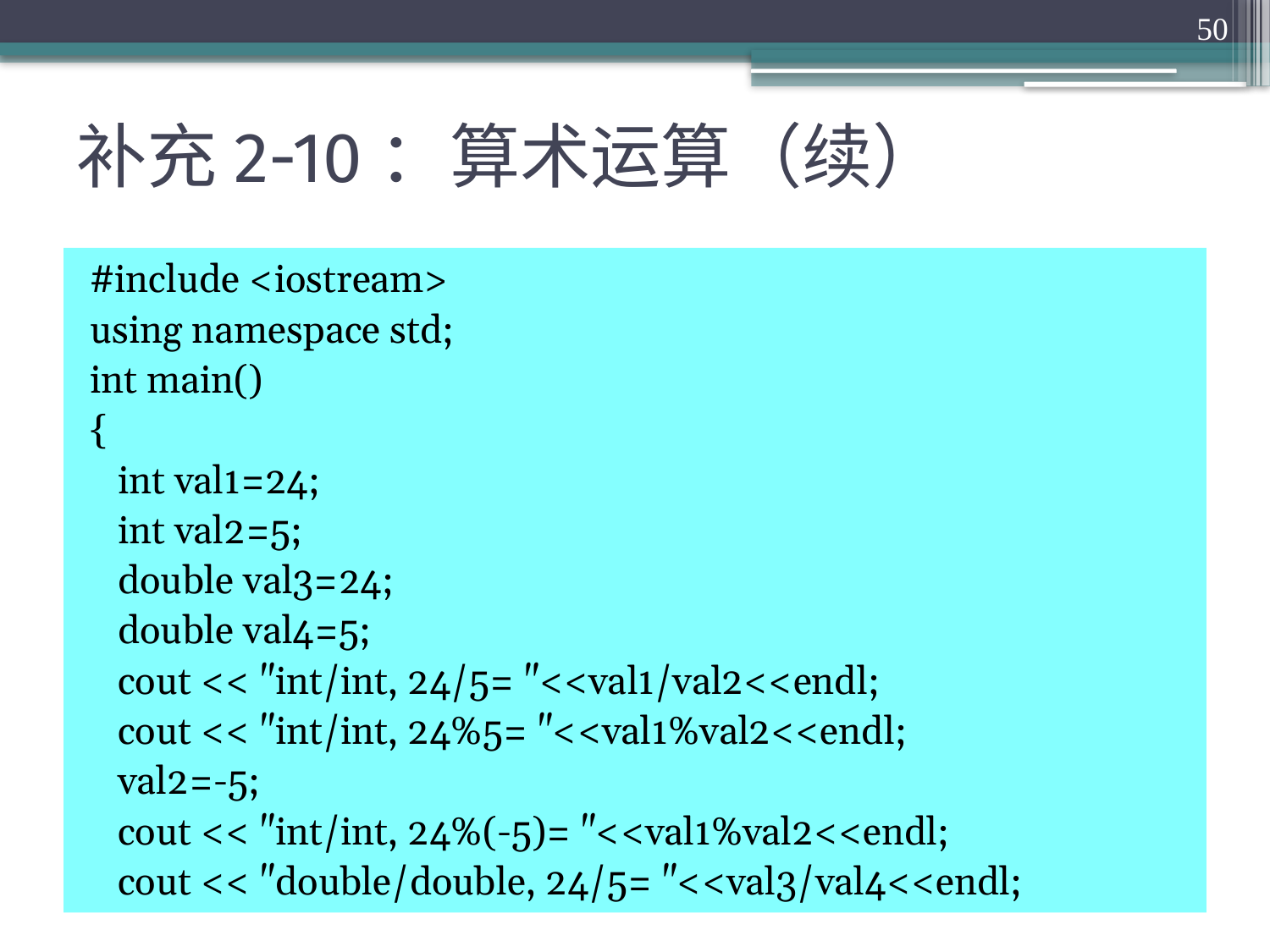

50
# 补充2-10：算术运算（续）
#include <iostream>
using namespace std;
int main()
{
   int val1=24;
   int val2=5;
   double val3=24;
   double val4=5;
   cout << "int/int, 24/5= "<<val1/val2<<endl;
   cout << "int/int, 24%5= "<<val1%val2<<endl;
   val2=-5;
   cout << "int/int, 24%(-5)= "<<val1%val2<<endl;
   cout << "double/double, 24/5= "<<val3/val4<<endl;